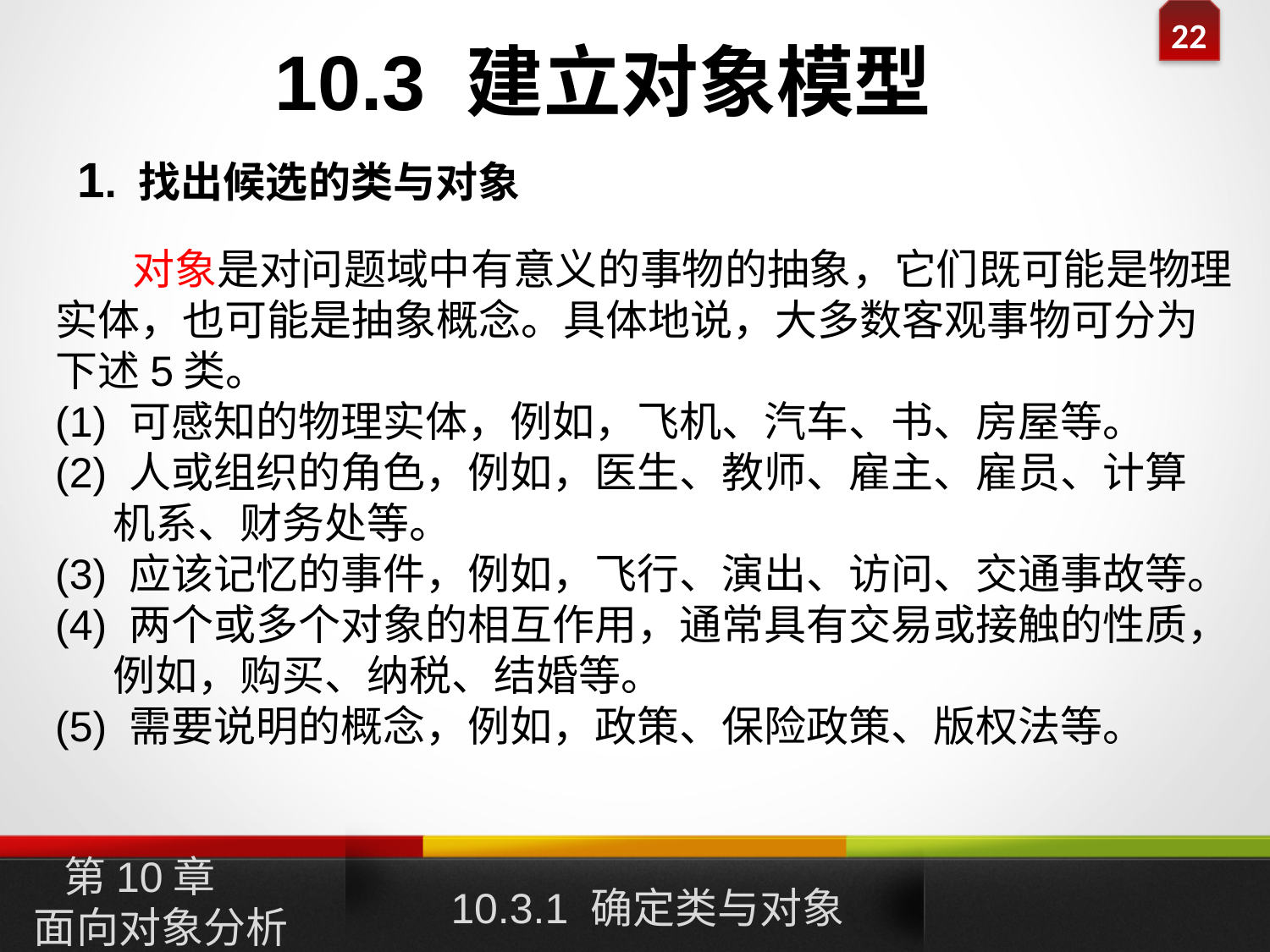

10.3 建立对象模型
1. 找出候选的类与对象
       对象是对问题域中有意义的事物的抽象，它们既可能是物理实体，也可能是抽象概念。具体地说，大多数客观事物可分为下述5类。
(1) 可感知的物理实体，例如，飞机、汽车、书、房屋等。
(2) 人或组织的角色，例如，医生、教师、雇主、雇员、计算
     机系、财务处等。
(3) 应该记忆的事件，例如，飞行、演出、访问、交通事故等。
(4) 两个或多个对象的相互作用，通常具有交易或接触的性质，
     例如，购买、纳税、结婚等。
(5) 需要说明的概念，例如，政策、保险政策、版权法等。
10.3.1 确定类与对象